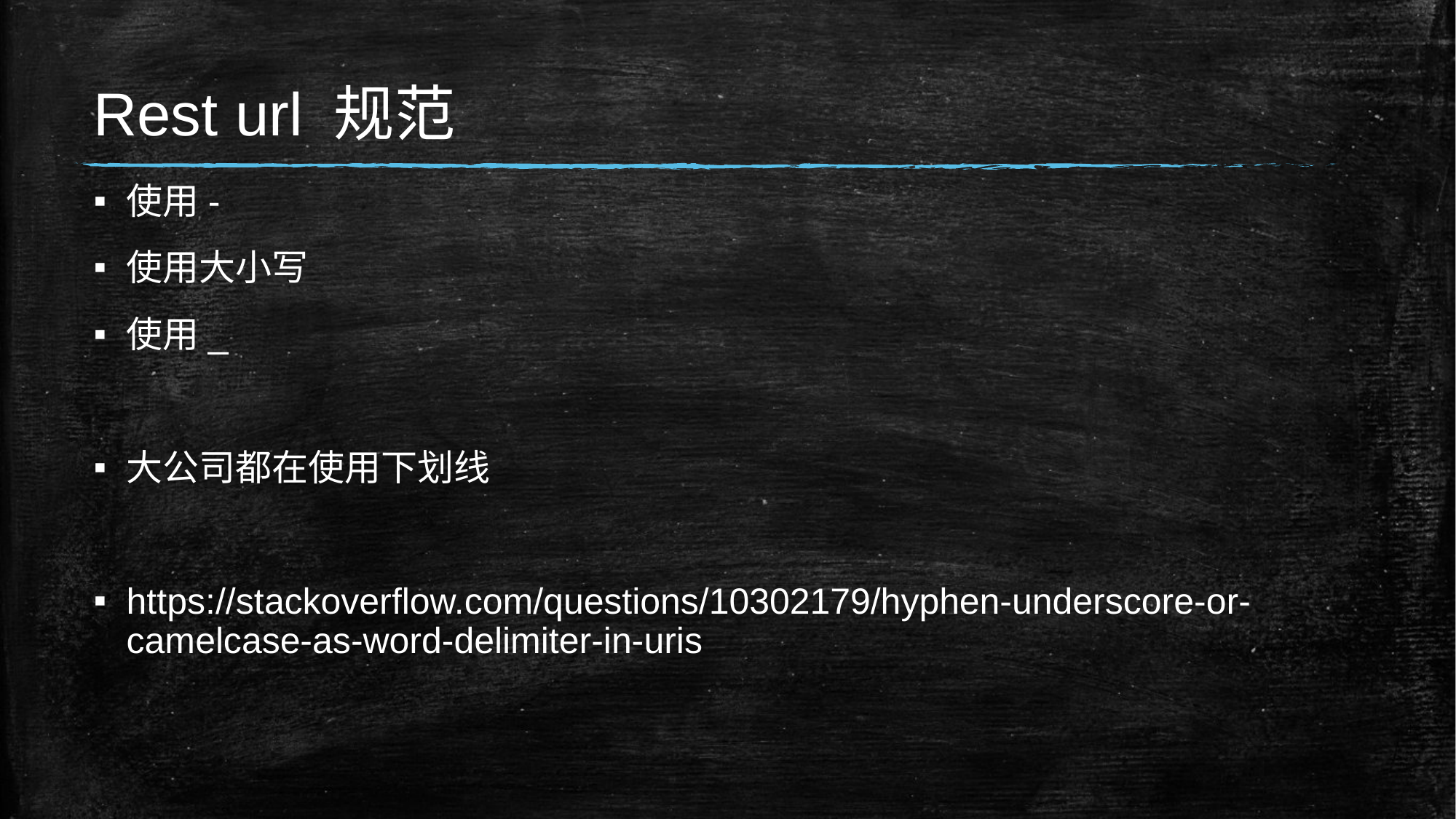

# Rest url 规范
使用-
使用大小写
使用_

大公司都在使用下划线

https://stackoverflow.com/questions/10302179/hyphen-underscore-or-camelcase-as-word-delimiter-in-uris